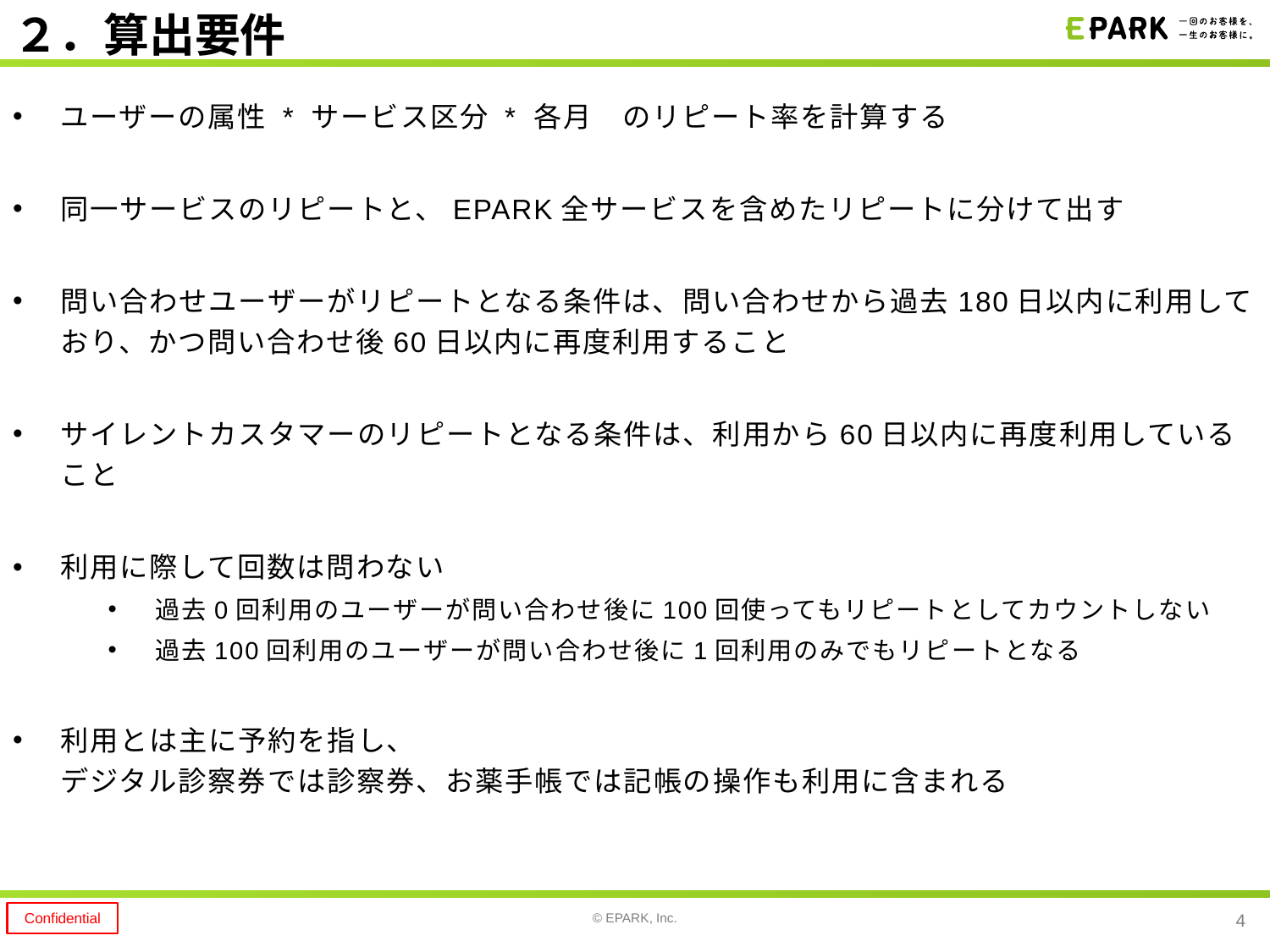

# ２．算出要件
ユーザーの属性 * サービス区分 * 各月　のリピート率を計算する

同一サービスのリピートと、EPARK全サービスを含めたリピートに分けて出す

問い合わせユーザーがリピートとなる条件は、問い合わせから過去180日以内に利用しており、かつ問い合わせ後60日以内に再度利用すること

サイレントカスタマーのリピートとなる条件は、利用から60日以内に再度利用していること

利用に際して回数は問わない
過去0回利用のユーザーが問い合わせ後に100回使ってもリピートとしてカウントしない
過去100回利用のユーザーが問い合わせ後に1回利用のみでもリピートとなる

利用とは主に予約を指し、
デジタル診察券では診察券、お薬手帳では記帳の操作も利用に含まれる